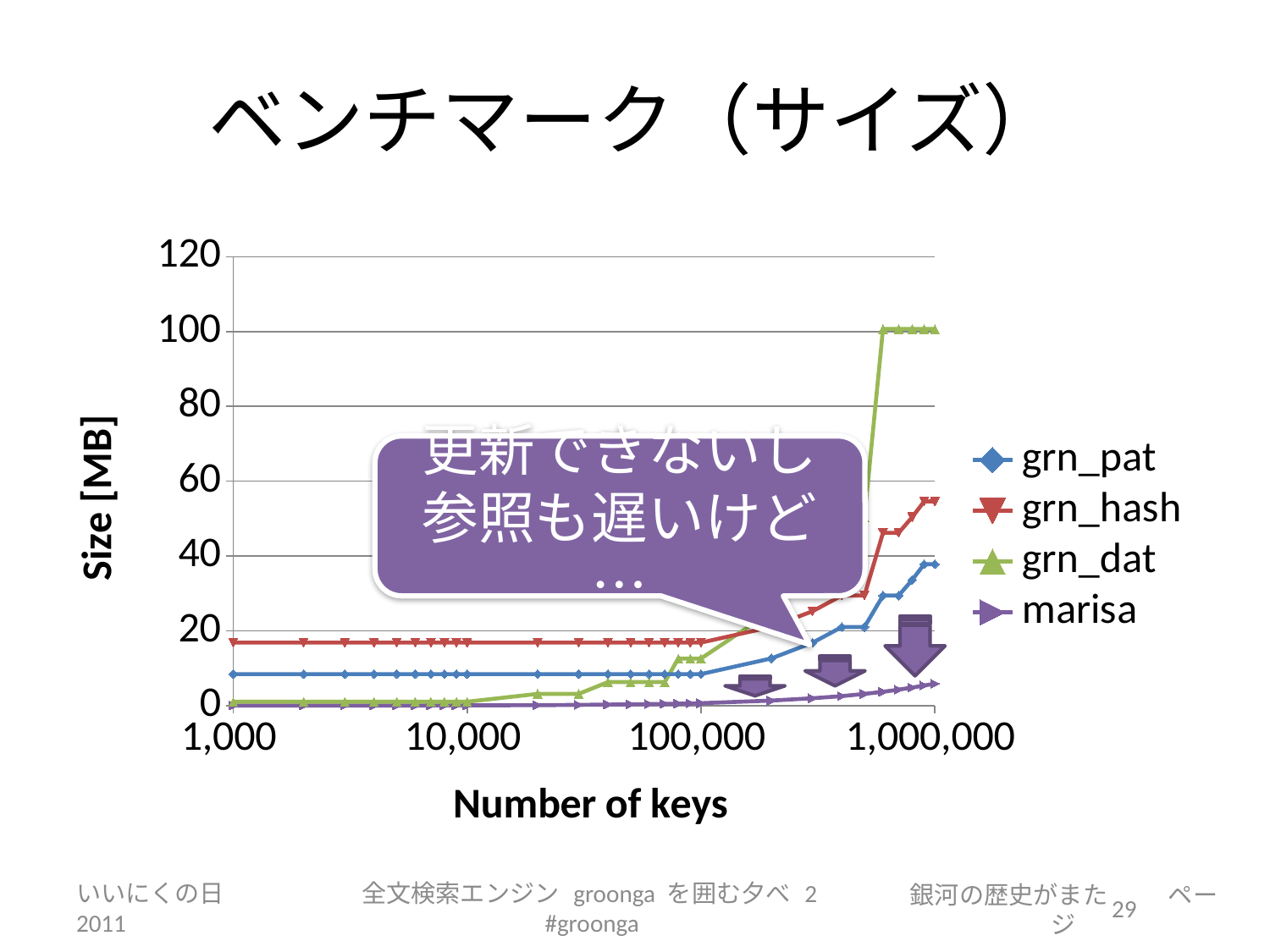

# ベンチマーク（サイズ）

### Chart

| Category | grn_pat | grn_hash | grn_dat | marisa |
|---|---|---|---|---|
更新できないし
参照も遅いけど…

いいにくの日 2011
全文検索エンジン groonga を囲む夕べ 2  #groonga
29